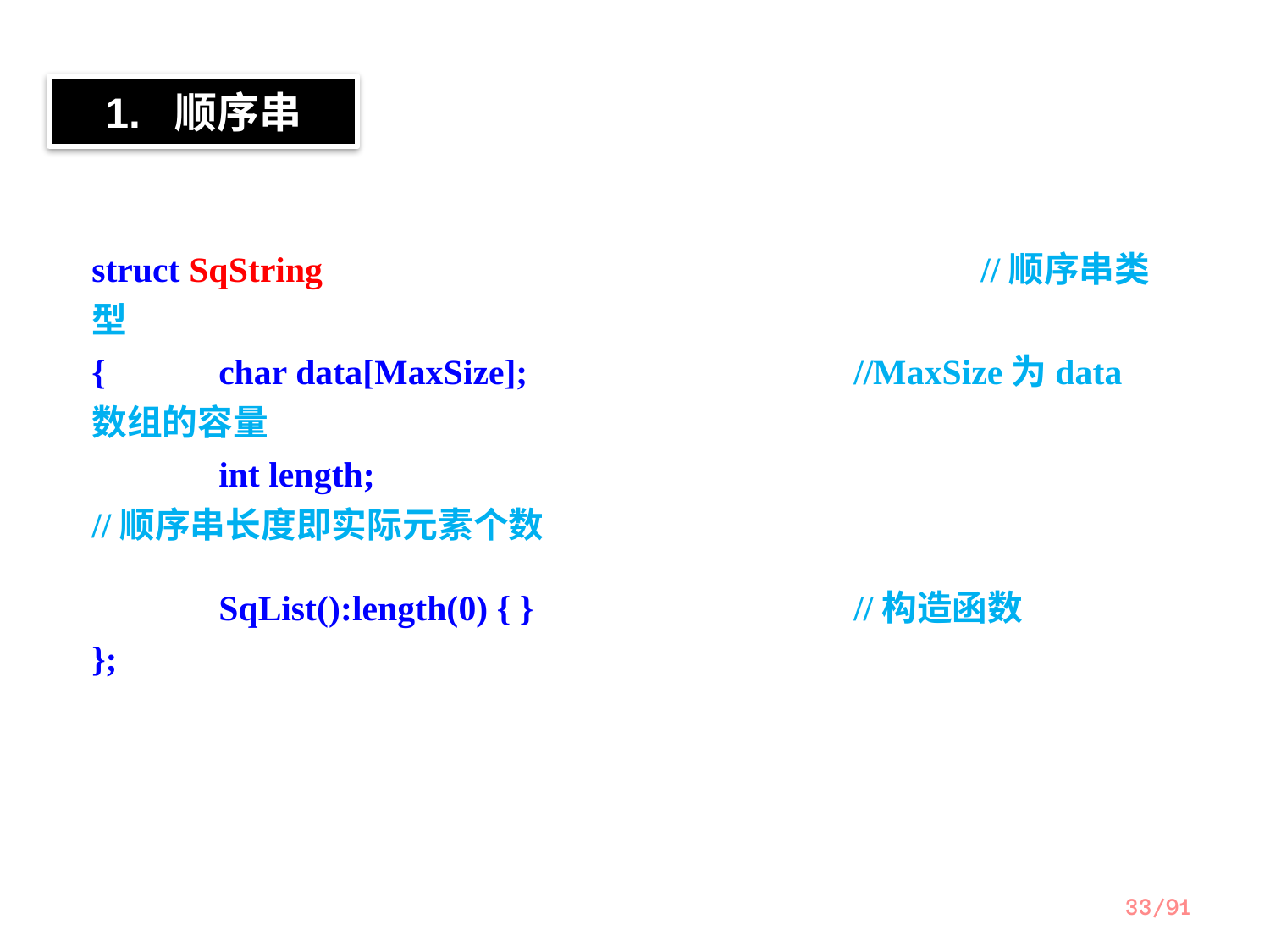

1.  顺序串
struct SqString						//顺序串类型
{	char data[MaxSize];			//MaxSize为data数组的容量
    	int length; 						//顺序串长度即实际元素个数
    	SqList():length(0) { } 			//构造函数
};
33/91